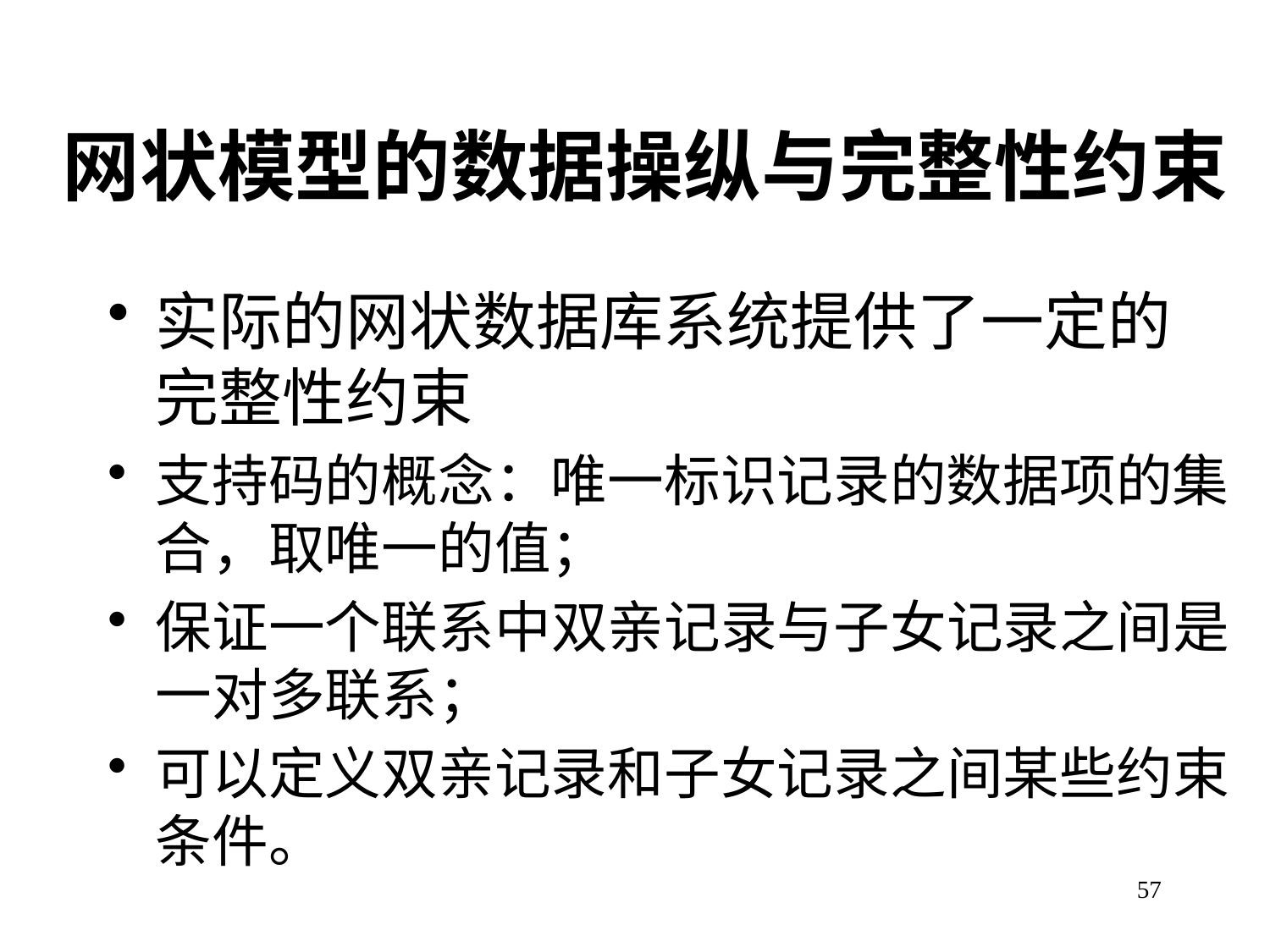

# 网状模型的数据操纵与完整性约束
实际的网状数据库系统提供了一定的完整性约束
支持码的概念：唯一标识记录的数据项的集合，取唯一的值；
保证一个联系中双亲记录与子女记录之间是一对多联系；
可以定义双亲记录和子女记录之间某些约束条件。

57